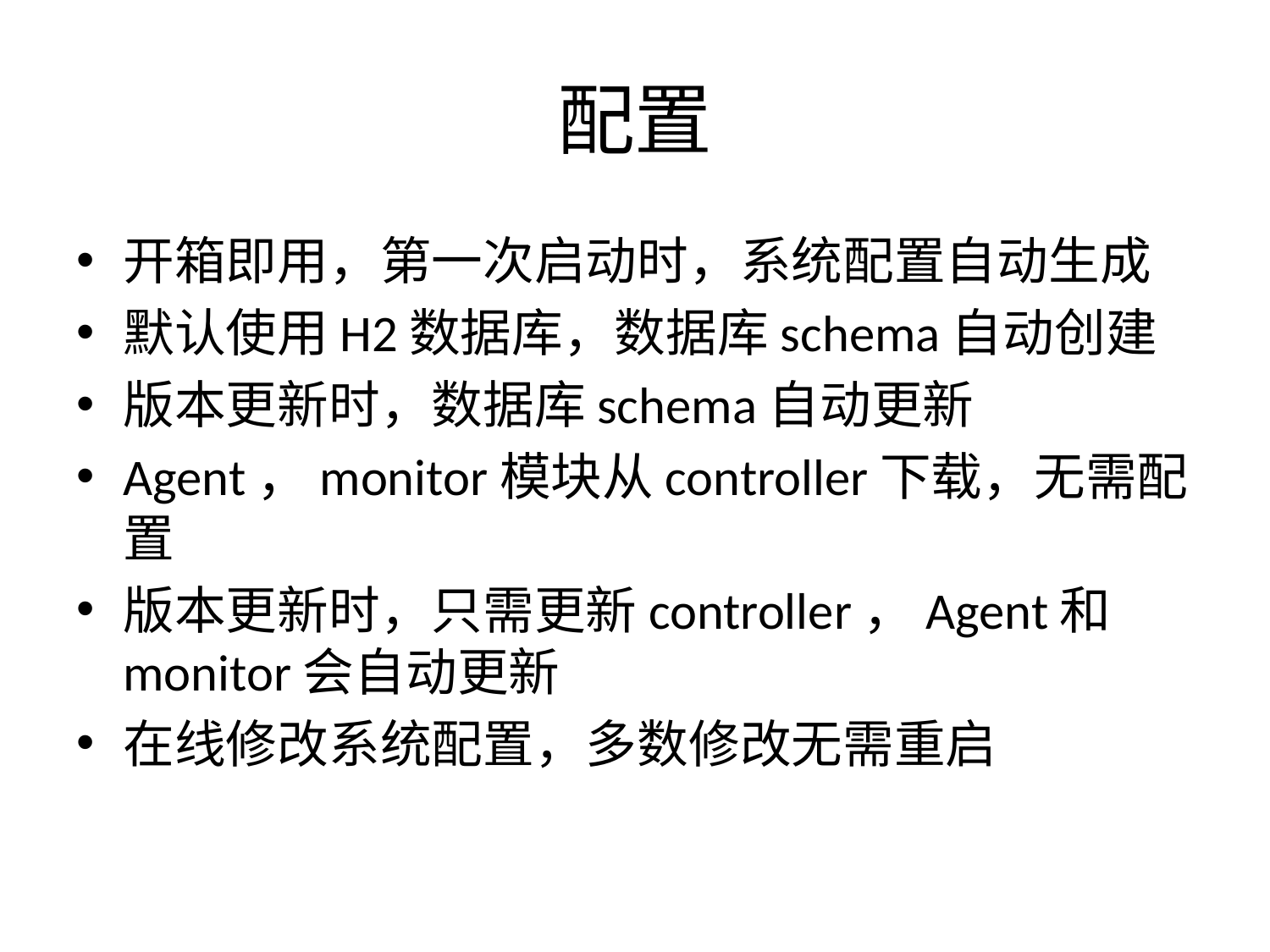

# 配置
开箱即用，第一次启动时，系统配置自动生成
默认使用H2数据库，数据库schema自动创建
版本更新时，数据库schema自动更新
Agent，monitor模块从controller下载，无需配置
版本更新时，只需更新controller，Agent和monitor会自动更新
在线修改系统配置，多数修改无需重启